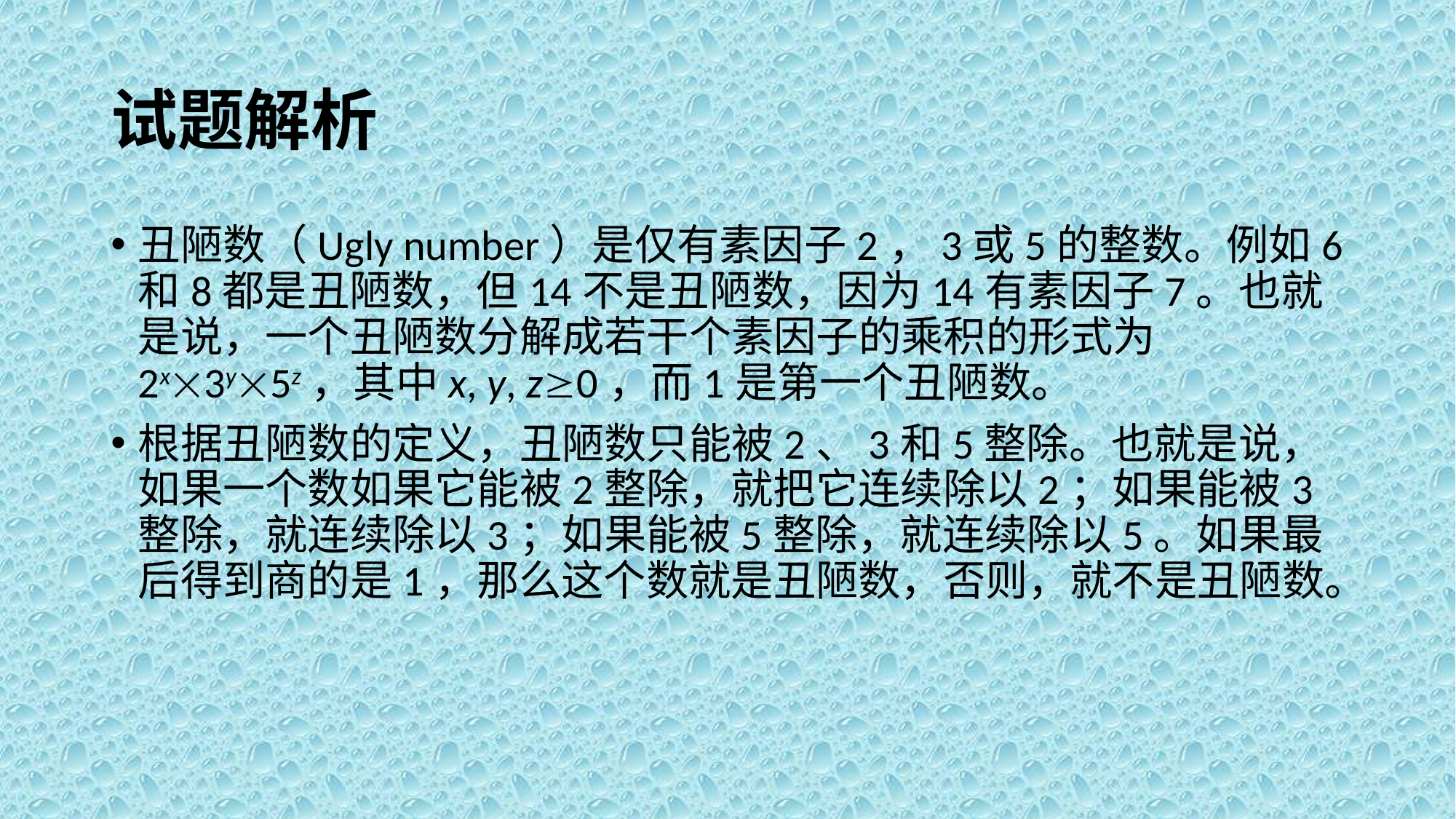

# 试题解析
丑陋数（Ugly number）是仅有素因子2，3或5的整数。例如6和8都是丑陋数，但14不是丑陋数，因为14有素因子7。也就是说，一个丑陋数分解成若干个素因子的乘积的形式为2x×3y×5z，其中x, y, z≥0，而1是第一个丑陋数。
根据丑陋数的定义，丑陋数只能被2、3和5整除。也就是说，如果一个数如果它能被2整除，就把它连续除以2；如果能被3整除，就连续除以3；如果能被5整除，就连续除以5。如果最后得到商的是1，那么这个数就是丑陋数，否则，就不是丑陋数。